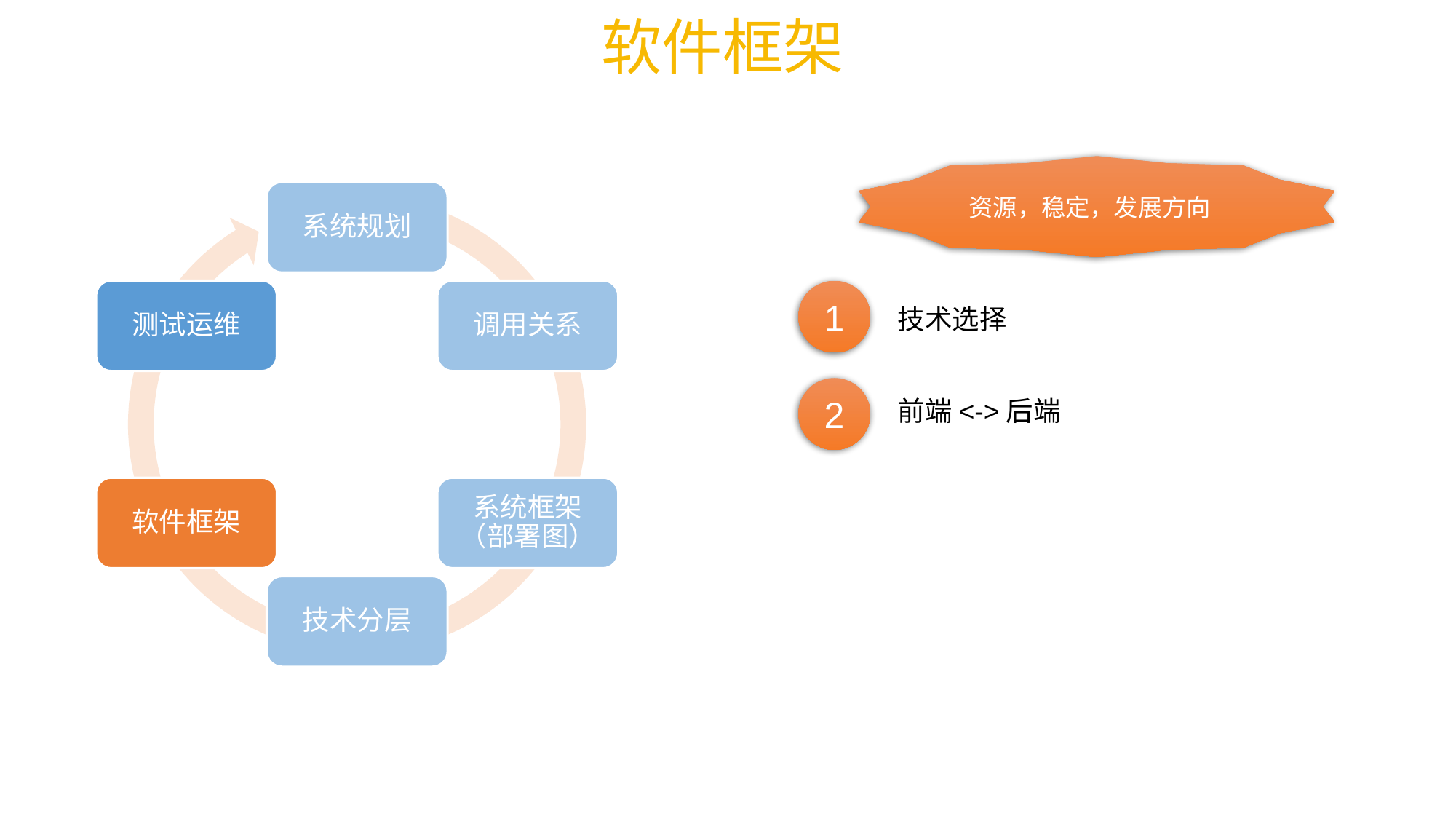

软件框架
       资源，稳定，发展方向

系统规划
测试运维
调用关系
软件框架
系统框架（部署图）
技术分层
1
技术选择
2
前端<->后端